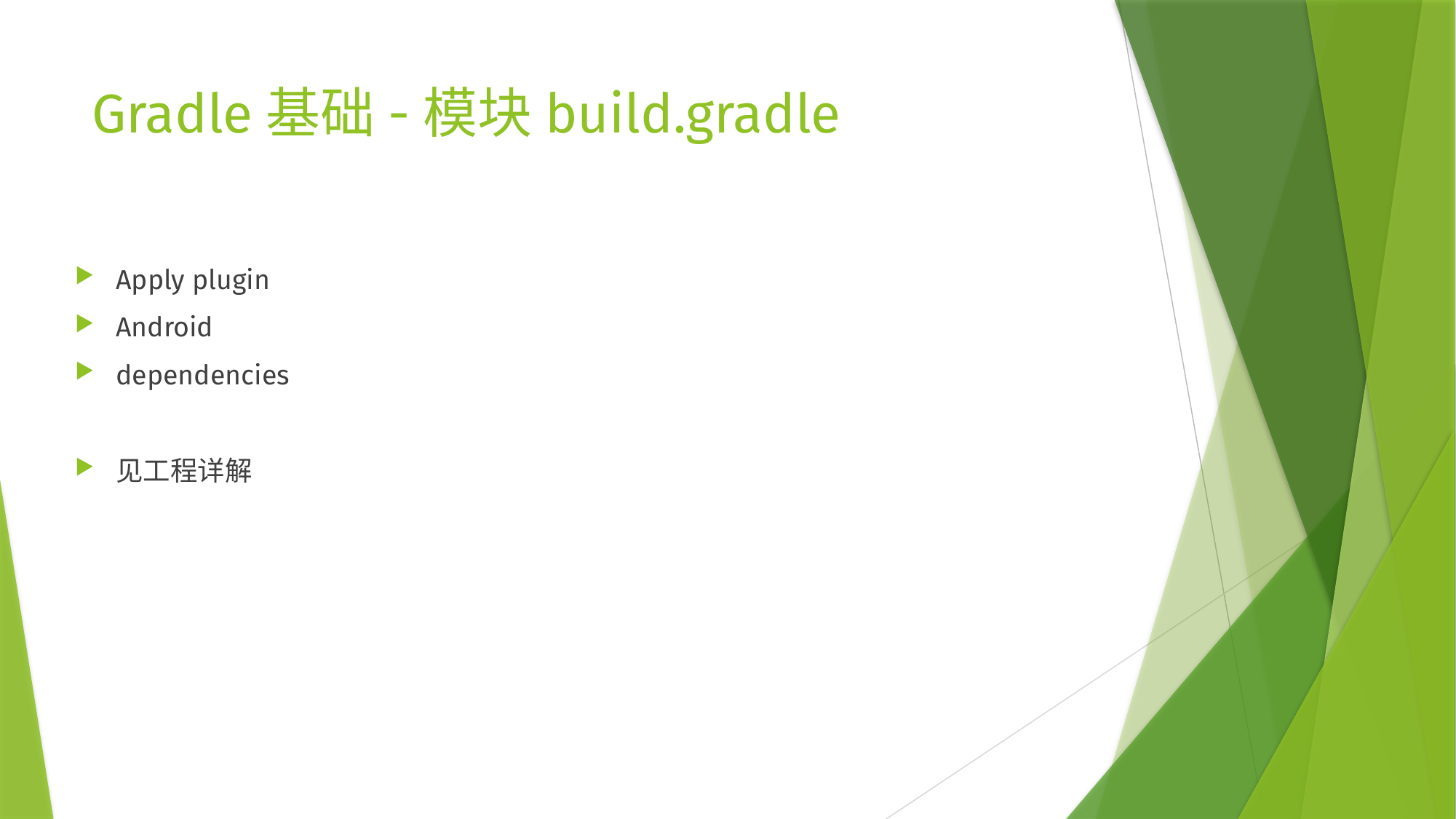

# Gradle基础-模块build.gradle
Apply plugin
Android
dependencies

见工程详解